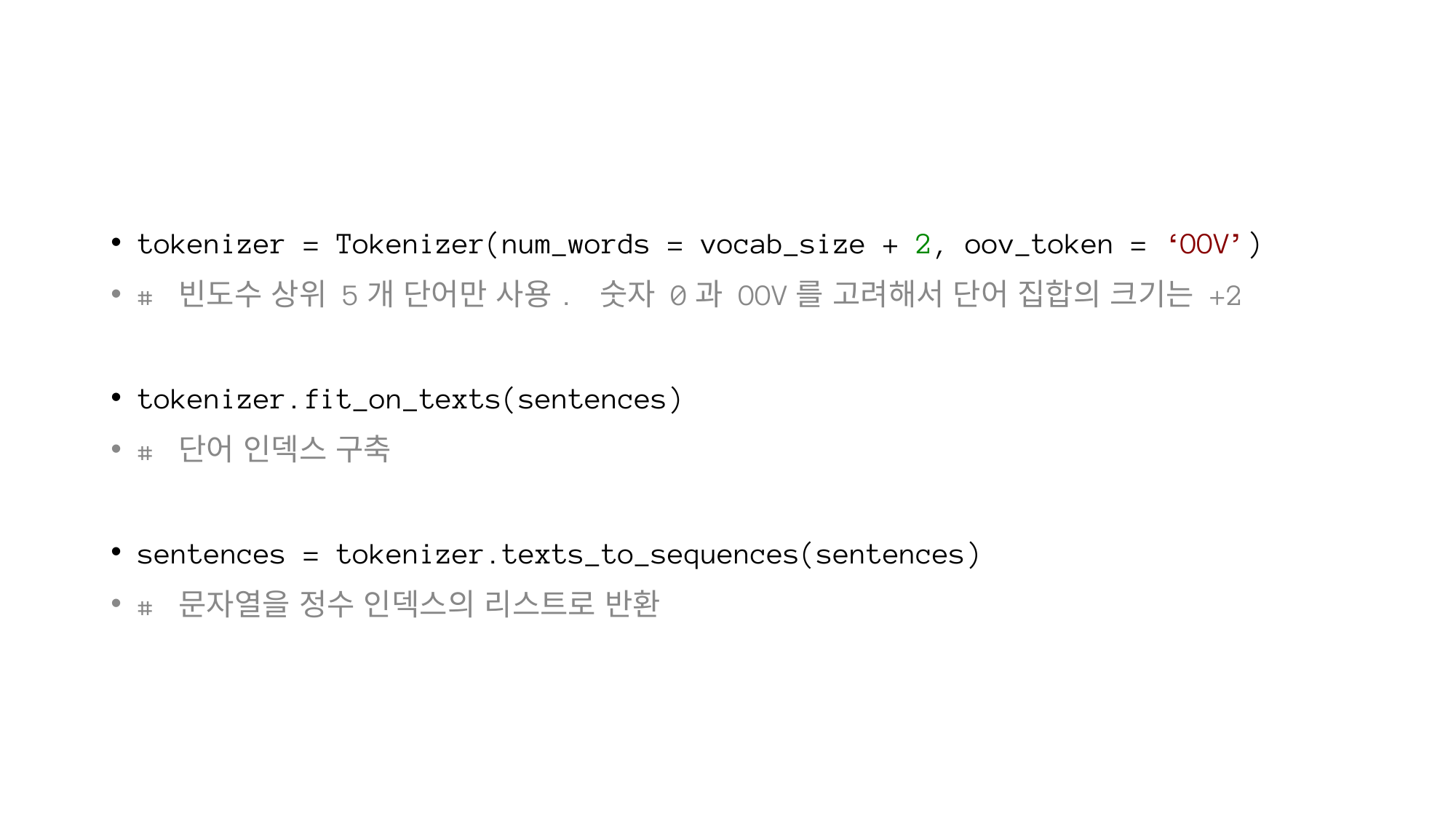

#
tokenizer = Tokenizer(num_words = vocab_size + 2, oov_token = ‘OOV’)
# 빈도수 상위 5개 단어만 사용. 숫자 0과 OOV를 고려해서 단어 집합의 크기는 +2

tokenizer.fit_on_texts(sentences)
# 단어 인덱스 구축

sentences = tokenizer.texts_to_sequences(sentences)
# 문자열을 정수 인덱스의 리스트로 반환